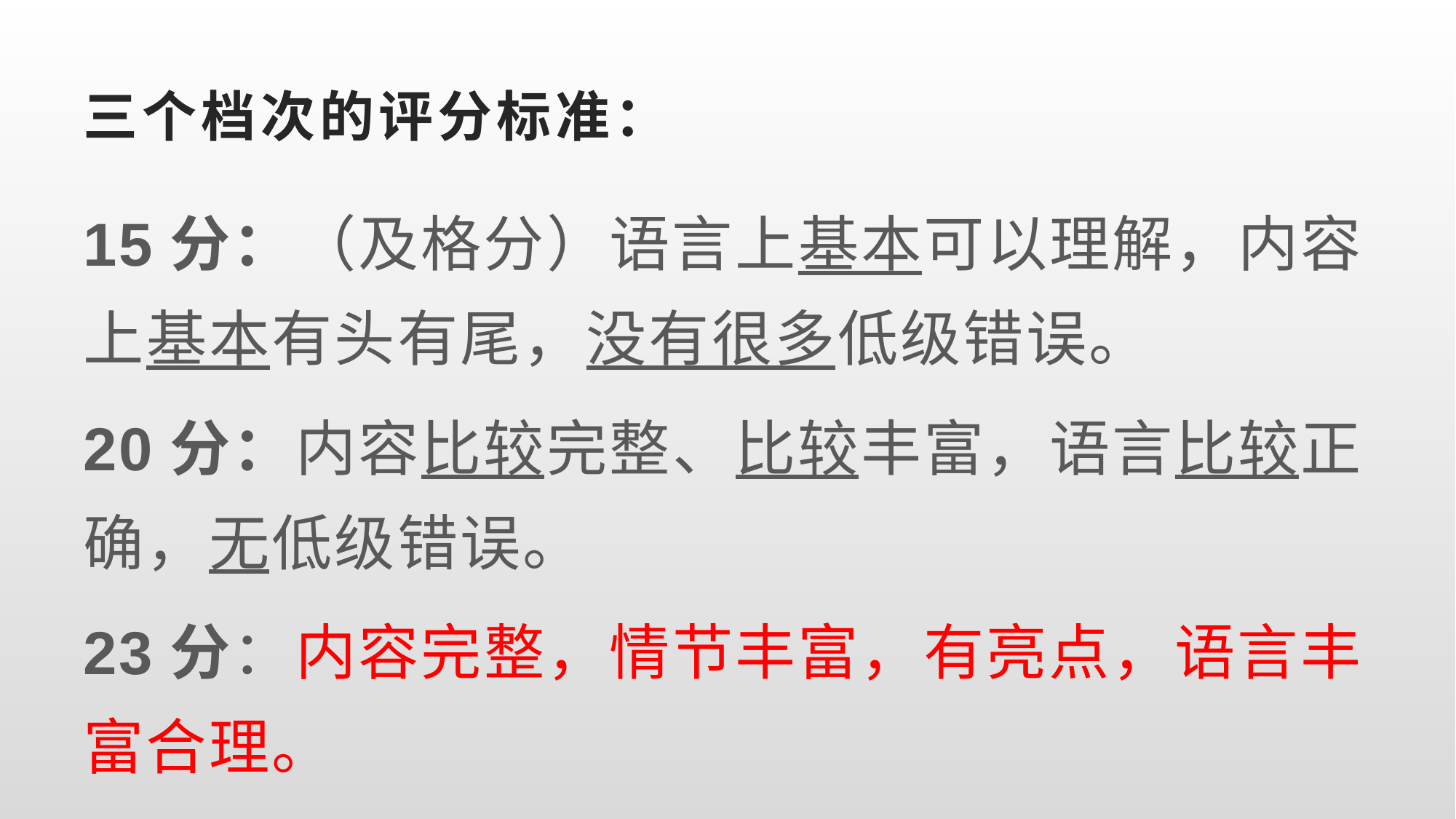

# 三个档次的评分标准：
15分：（及格分）语言上基本可以理解，内容上基本有头有尾，没有很多低级错误。
20分：内容比较完整、比较丰富，语言比较正确，无低级错误。
23分：内容完整，情节丰富，有亮点，语言丰富合理。